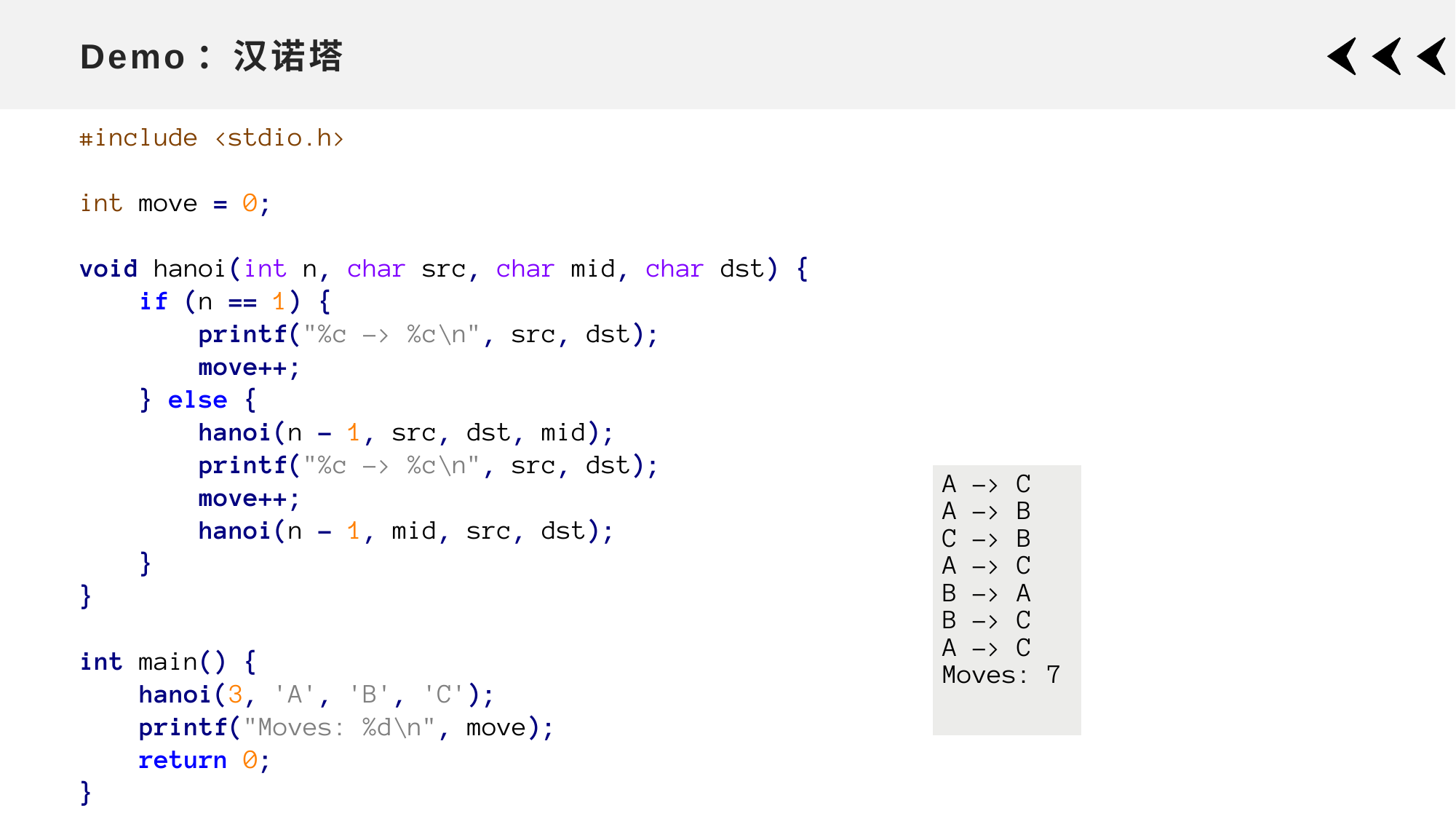

# Demo：汉诺塔
#include <stdio.h> int move = 0; void hanoi(int n, char src, char mid, char dst) {    if (n == 1) {        printf("%c -> %c\n", src, dst);        move++;    } else {        hanoi(n - 1, src, dst, mid);        printf("%c -> %c\n", src, dst);        move++;        hanoi(n - 1, mid, src, dst);    }} int main() {    hanoi(3, 'A', 'B', 'C');    printf("Moves: %d\n", move);    return 0;}
| A -> C A -> B C -> B A -> C B -> A B -> C A -> C Moves: 7 |
| --- |